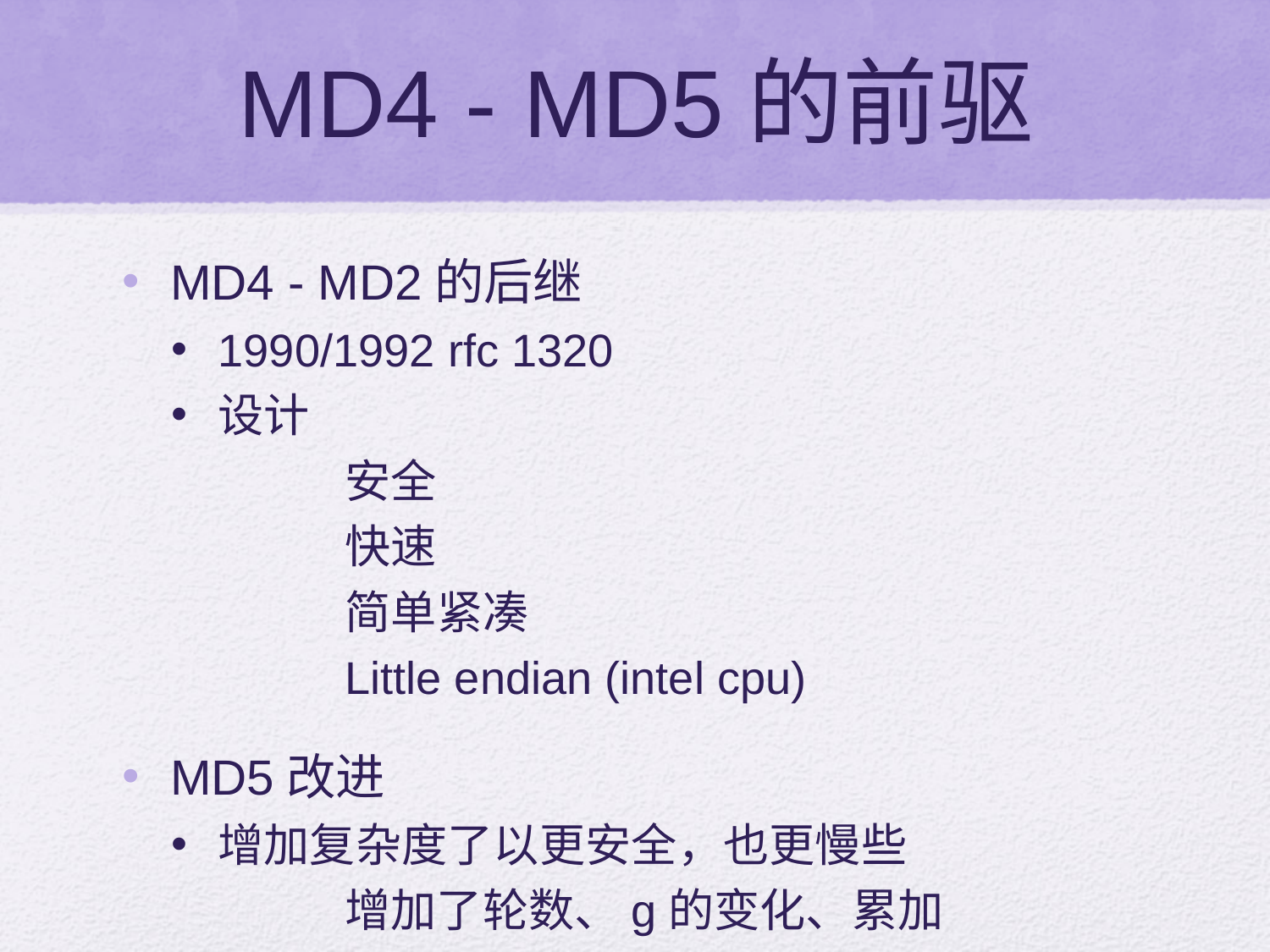

# MD4 - MD5的前驱
MD4 - MD2的后继
1990/1992 rfc 1320
设计
		安全
		快速
		简单紧凑
		Little endian (intel cpu)
MD5改进
增加复杂度了以更安全，也更慢些
		增加了轮数、g的变化、累加